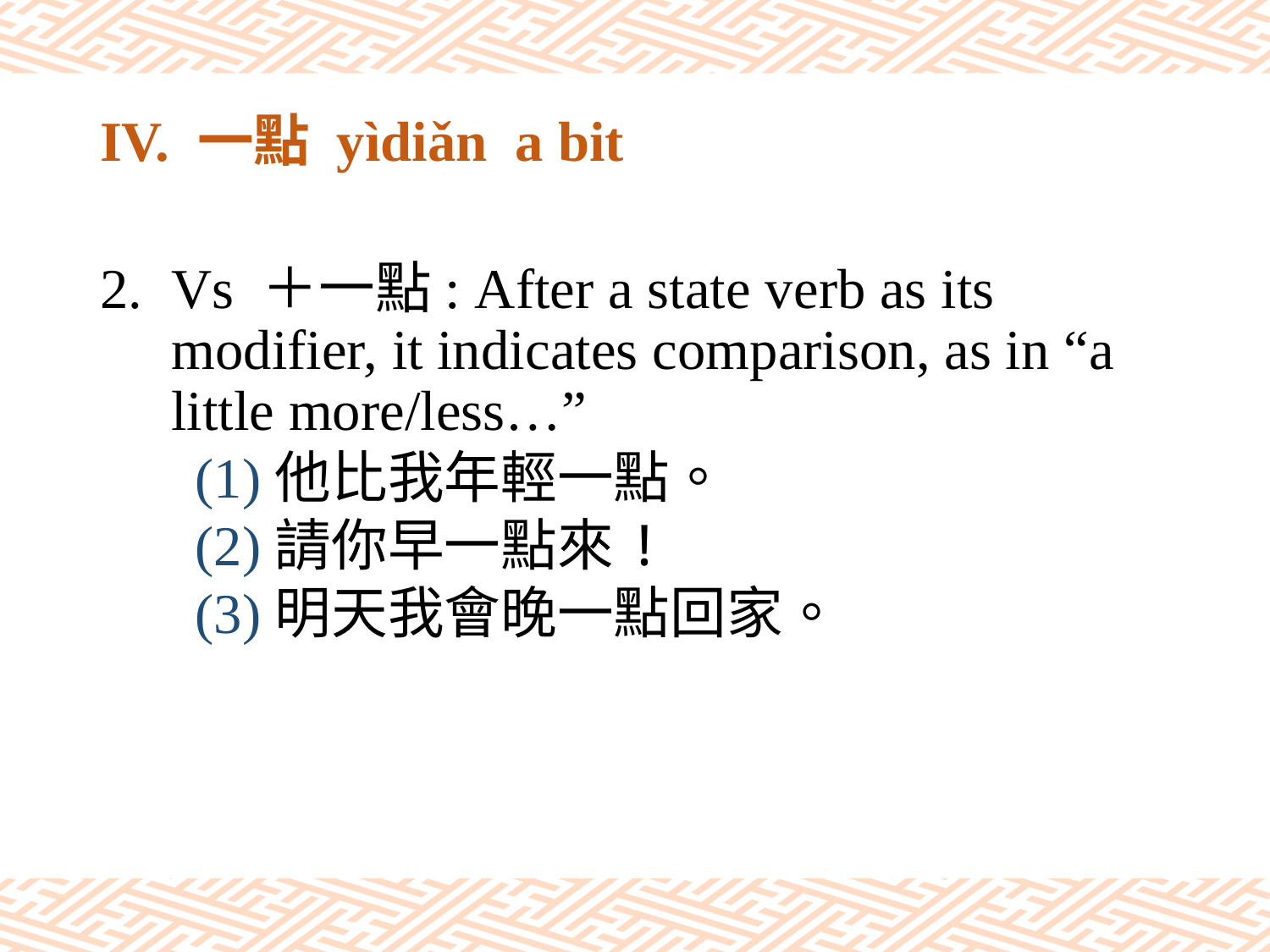

# IV. 一點 yìdiǎn  a bit
Vs ＋一點: After a state verb as its modifier, it indicates comparison, as in “a little more/less…”
(1)他比我年輕一點。
(2)請你早一點來!
(3)明天我會晚一點回家。